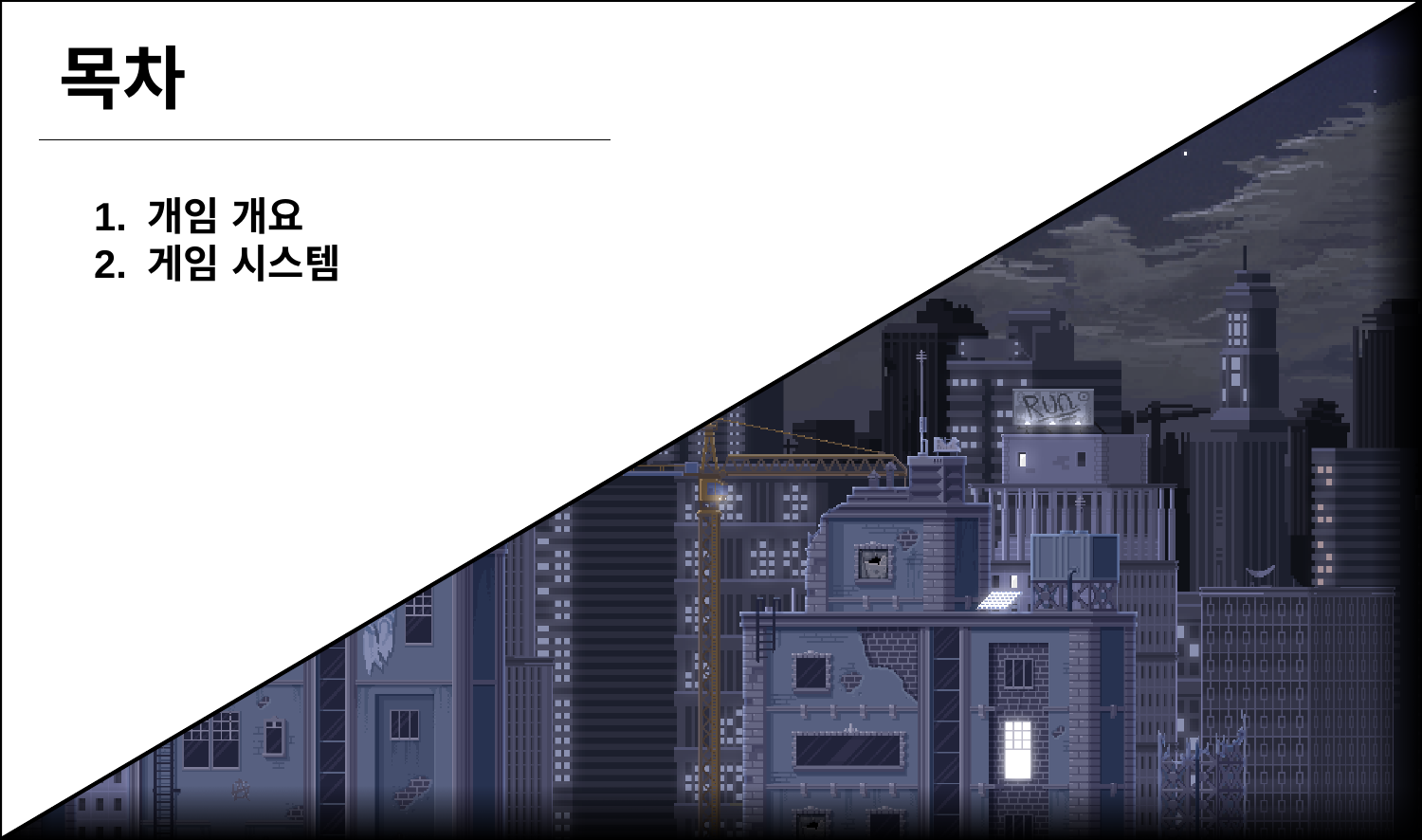

목차
1. 개임 개요
2. 게임 시스템